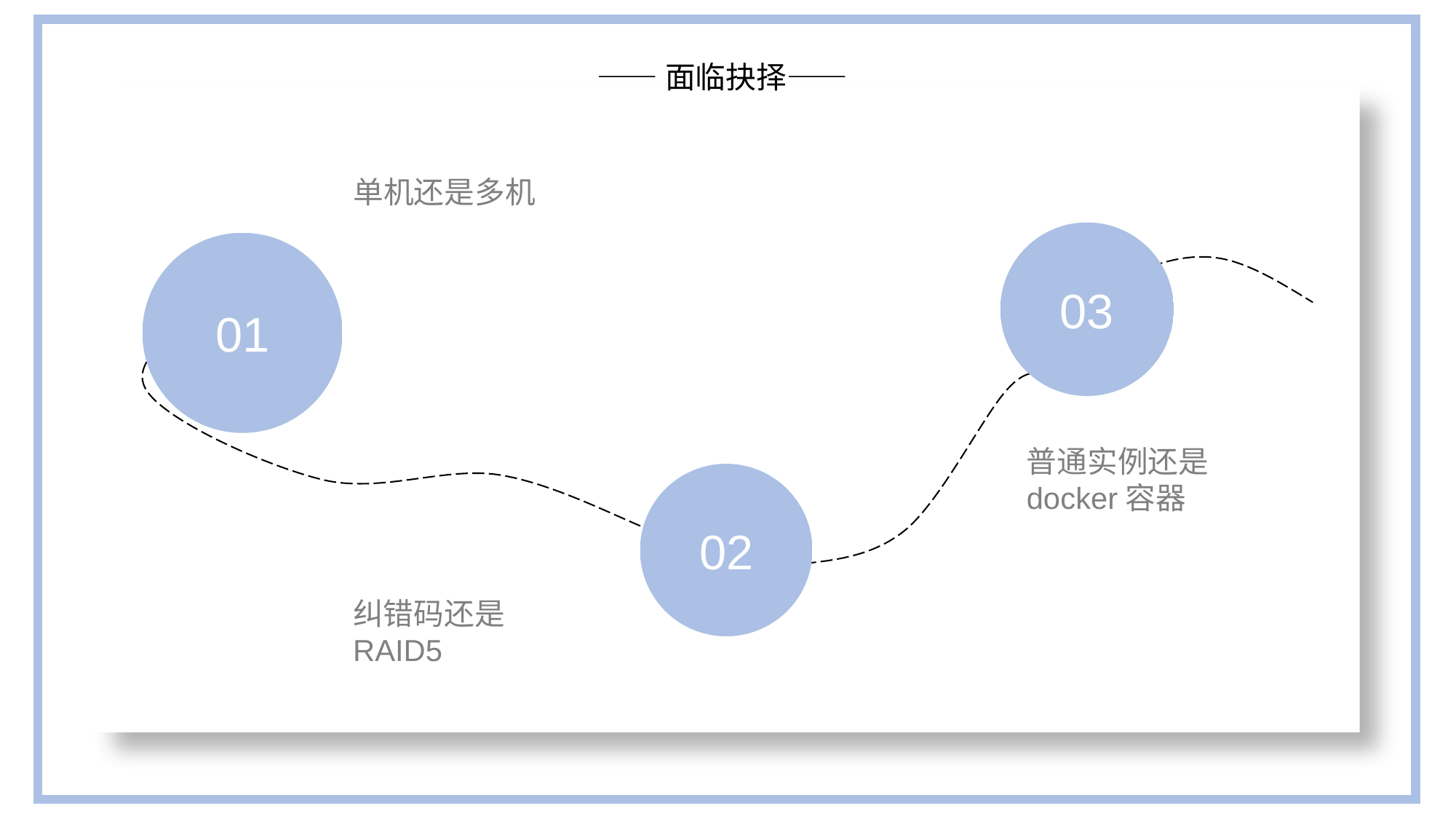

——面临抉择——

单机还是多机
03
01

普通实例还是docker容器
02
纠错码还是RAID5